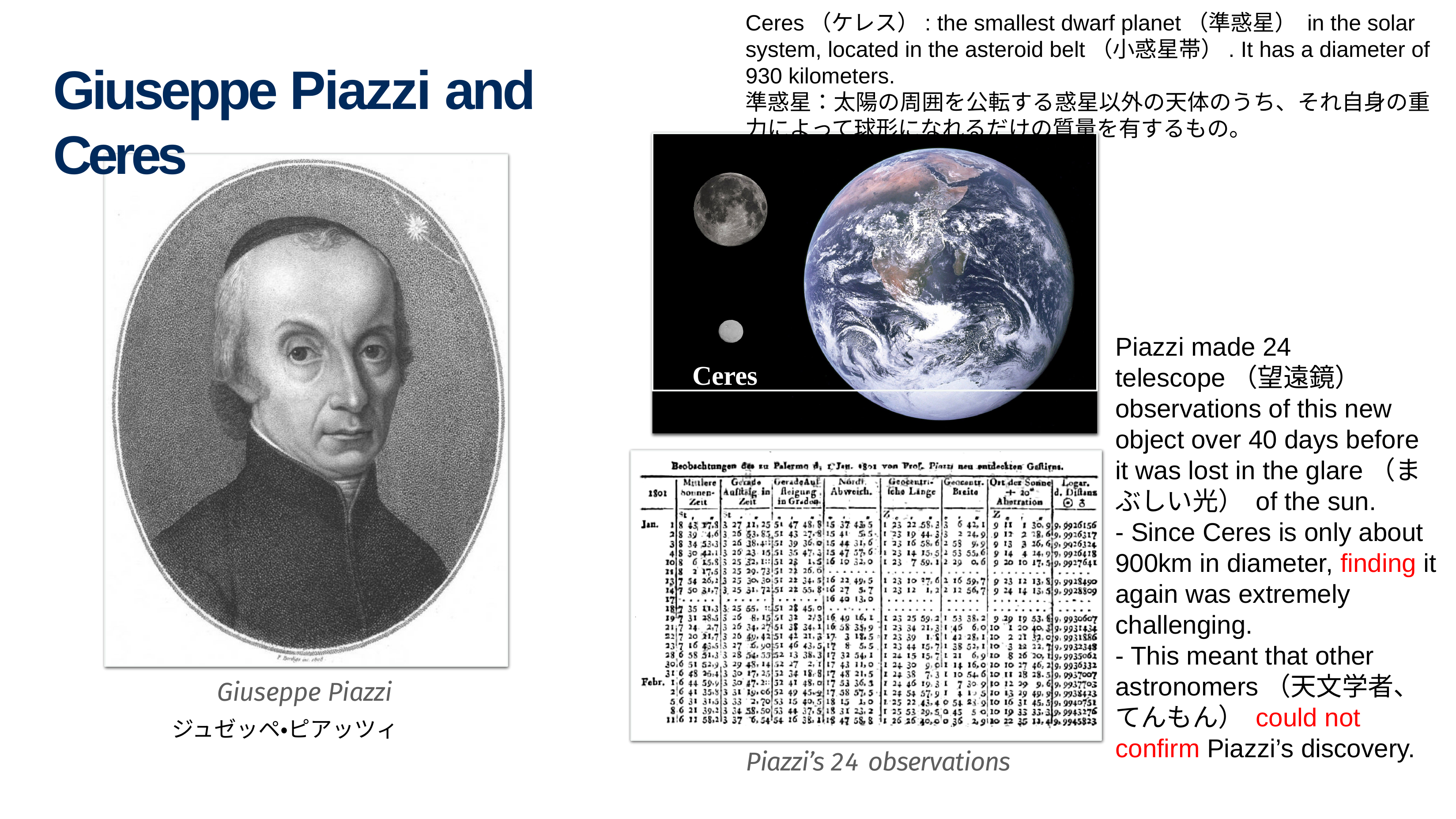

Ceres（ケレス）: the smallest dwarf planet（準惑星） in the solar system, located in the asteroid belt（小惑星帯）. It has a diameter of 930 kilometers.
準惑星：太陽の周囲を公転する惑星以外の天体のうち、それ⾃身の重⼒によって球形になれるだけの質量を有するもの。
# Giuseppe Piazzi and Ceres

Ceres

Piazzi made 24 telescope（望遠鏡） observations of this new object over 40 days before it was lost in the glare（まぶしい光） of the sun.
- Since Ceres is only about 900km in diameter, finding it again was extremely challenging.
- This meant that other astronomers（天文学者、てんもん） could not confirm Piazzi’s discovery.

Giuseppe Piazzi
ジュゼッペ・ピアッツィ
Piazzi’s 24 observations